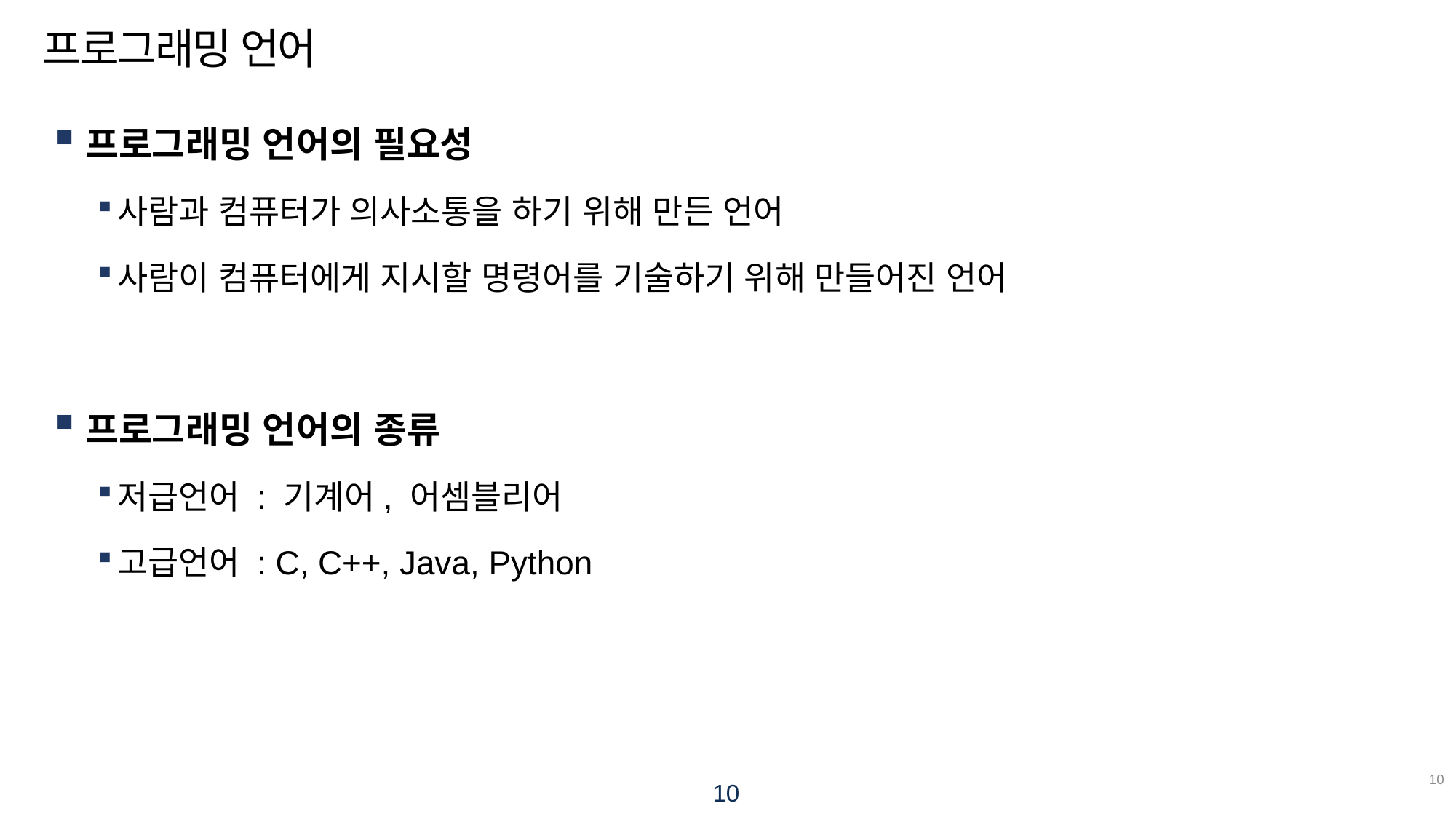

# 프로그래밍 언어
프로그래밍 언어의 필요성
사람과 컴퓨터가 의사소통을 하기 위해 만든 언어
사람이 컴퓨터에게 지시할 명령어를 기술하기 위해 만들어진 언어

프로그래밍 언어의 종류
저급언어 : 기계어, 어셈블리어
고급언어 : C, C++, Java, Python

10